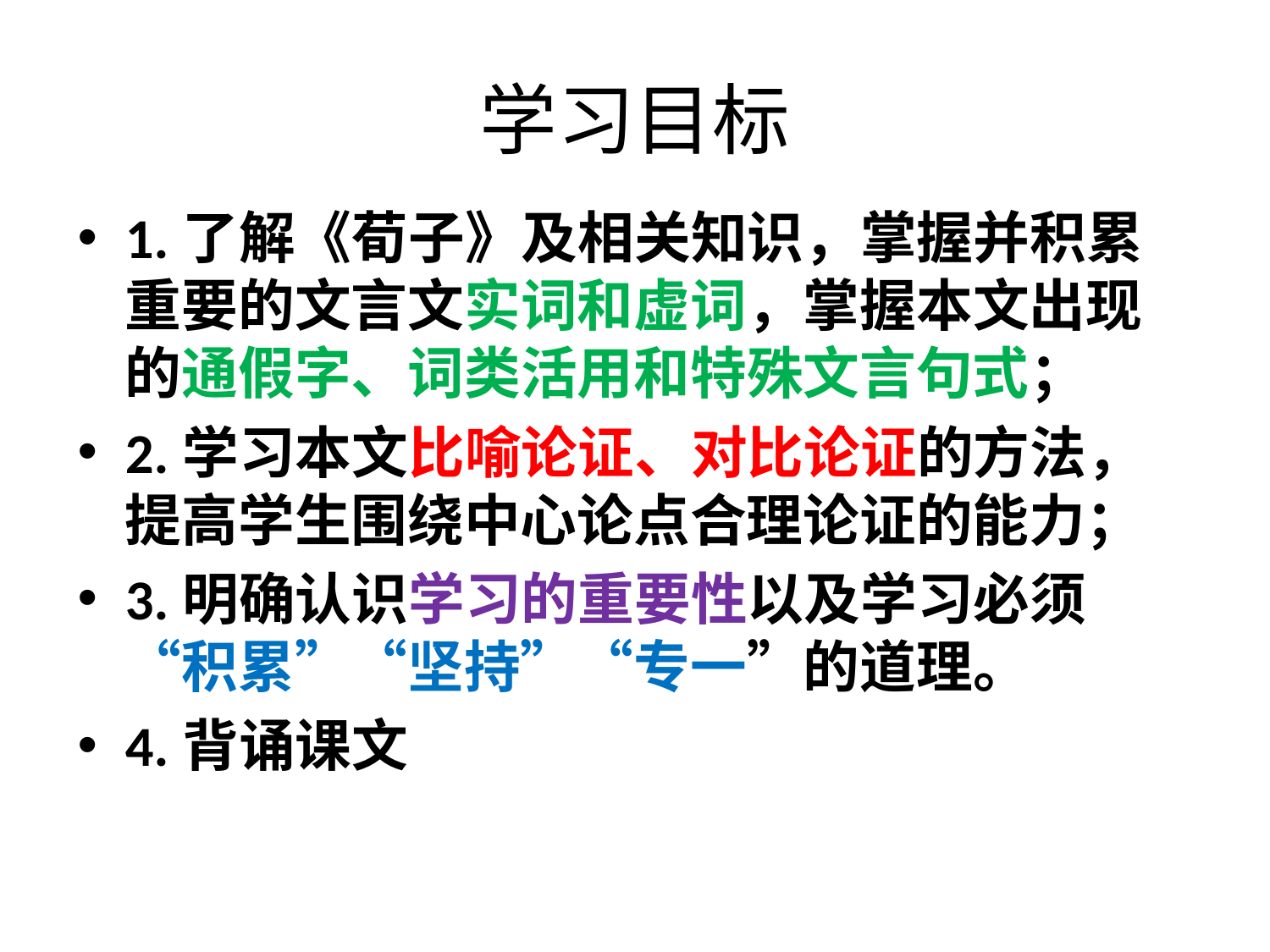

# 学习目标
1.了解《荀子》及相关知识，掌握并积累重要的文言文实词和虚词，掌握本文出现的通假字、词类活用和特殊文言句式；
2.学习本文比喻论证、对比论证的方法，提高学生围绕中心论点合理论证的能力；
3.明确认识学习的重要性以及学习必须“积累”“坚持”“专一”的道理。
4.背诵课文